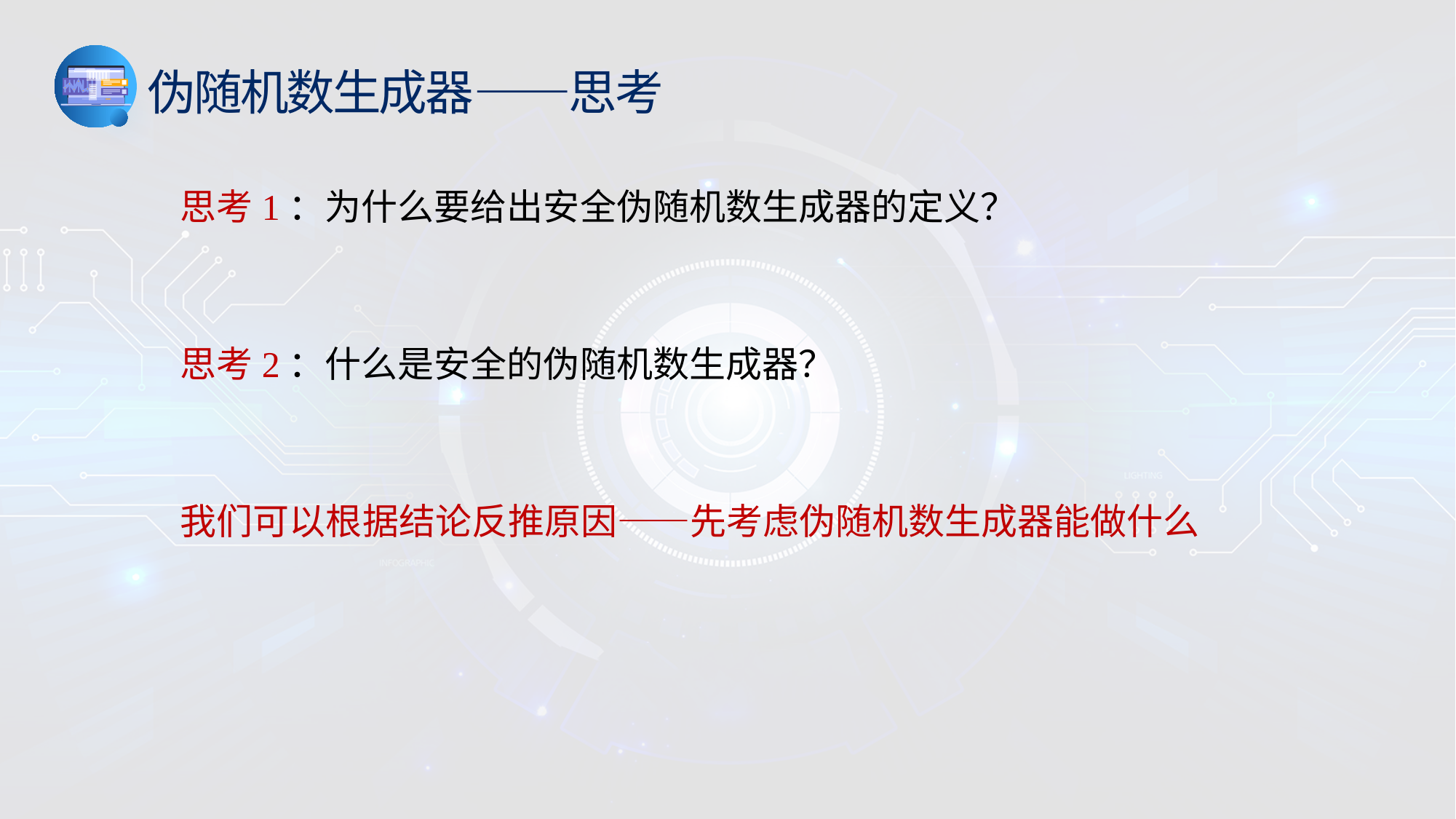

伪随机数生成器——思考

思考1：为什么要给出安全伪随机数生成器的定义？

思考2：什么是安全的伪随机数生成器？

我们可以根据结论反推原因——先考虑伪随机数生成器能做什么